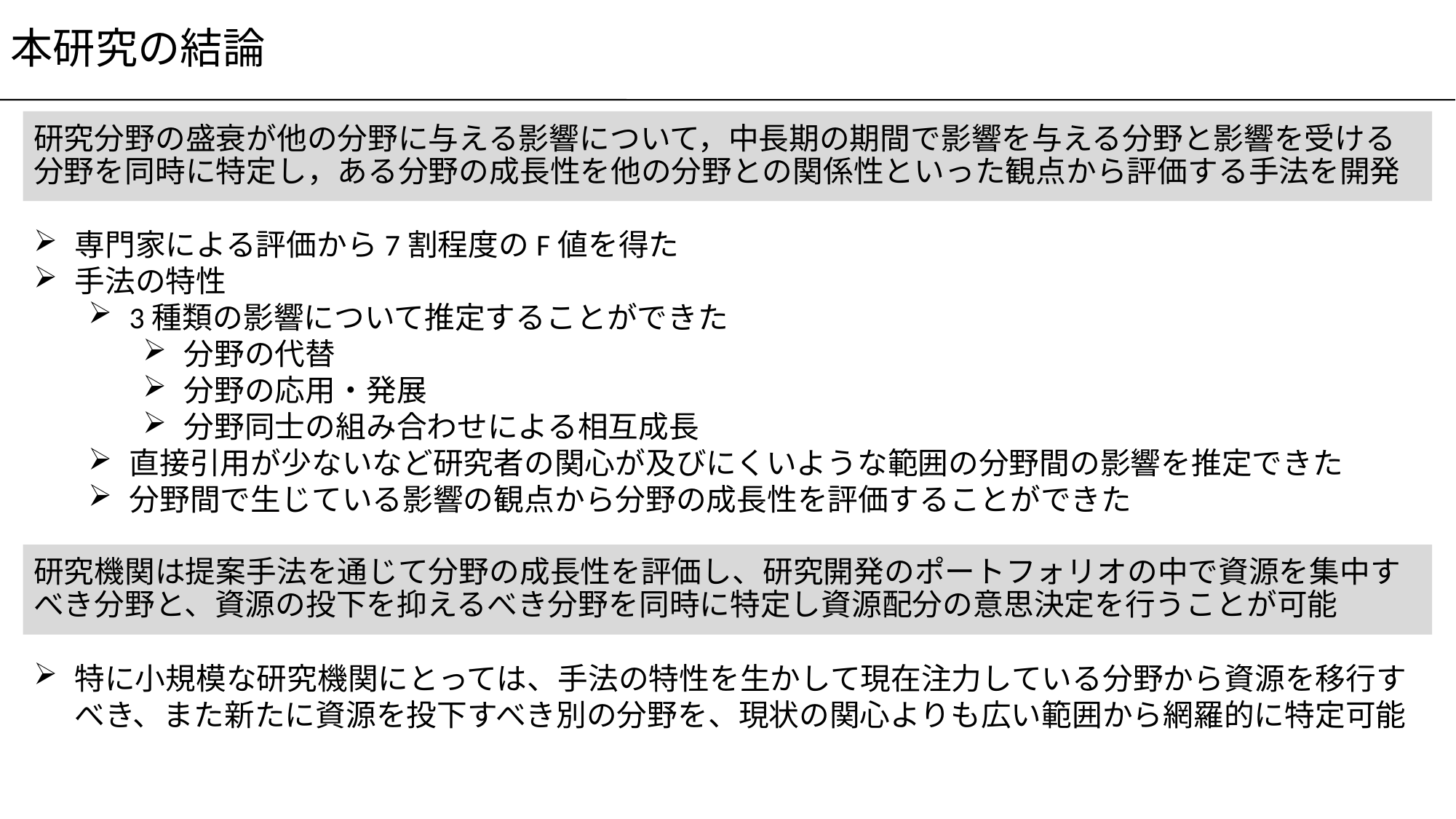

本研究の結論
研究分野の盛衰が他の分野に与える影響について，中長期の期間で影響を与える分野と影響を受ける分野を同時に特定し，ある分野の成長性を他の分野との関係性といった観点から評価する手法を開発
専門家による評価から7割程度のF値を得た
手法の特性
3種類の影響について推定することができた
分野の代替
分野の応用・発展
分野同士の組み合わせによる相互成長
直接引用が少ないなど研究者の関心が及びにくいような範囲の分野間の影響を推定できた
分野間で生じている影響の観点から分野の成長性を評価することができた
研究機関は提案手法を通じて分野の成長性を評価し、研究開発のポートフォリオの中で資源を集中すべき分野と、資源の投下を抑えるべき分野を同時に特定し資源配分の意思決定を行うことが可能
特に小規模な研究機関にとっては、手法の特性を生かして現在注力している分野から資源を移行すべき、また新たに資源を投下すべき別の分野を、現状の関心よりも広い範囲から網羅的に特定可能